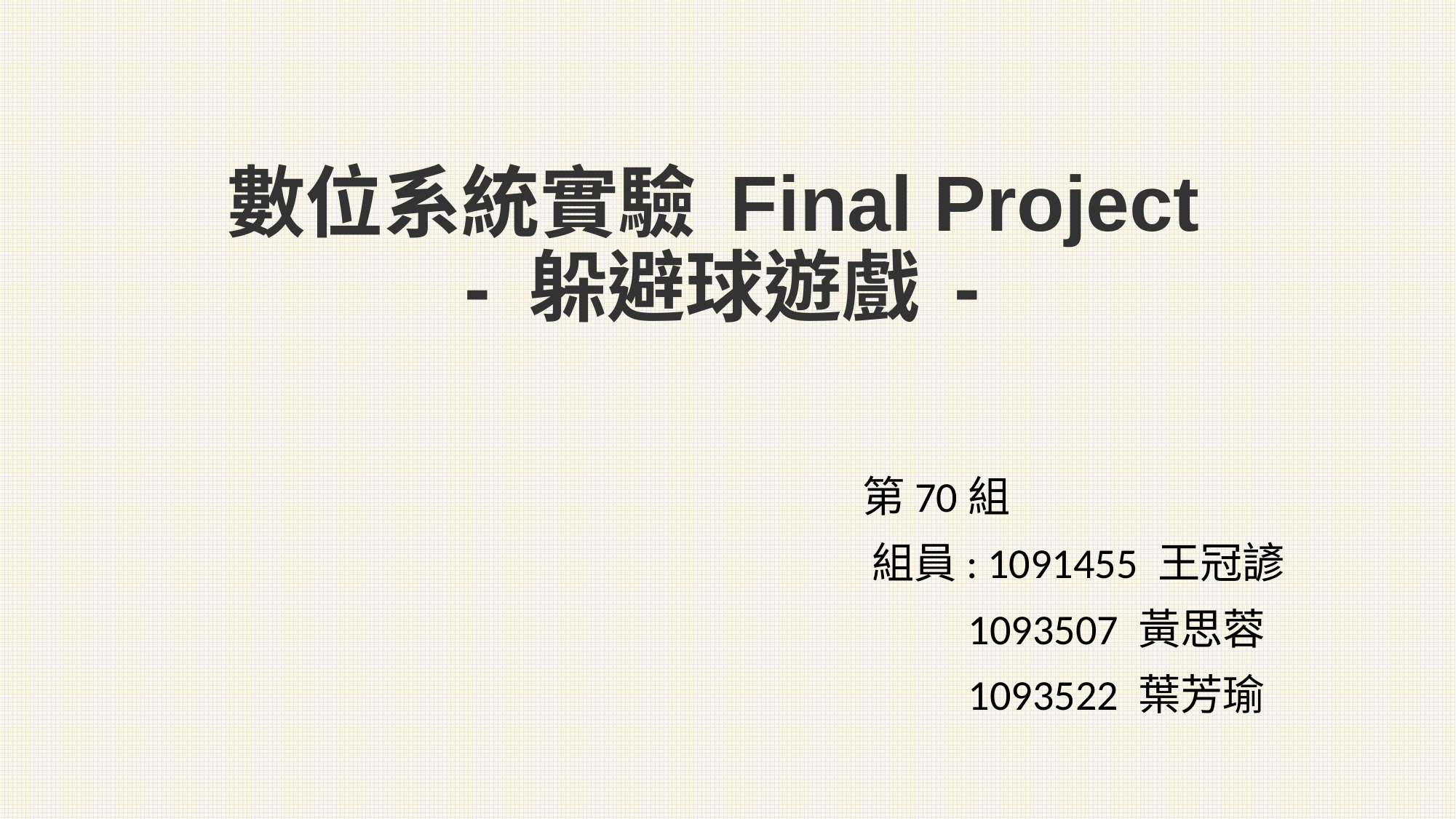

數位系統實驗 Final Project
           - 躲避球遊戲 -
  第70組
   組員: 1091455 王冠諺
              1093507 黃思蓉
              1093522 葉芳瑜